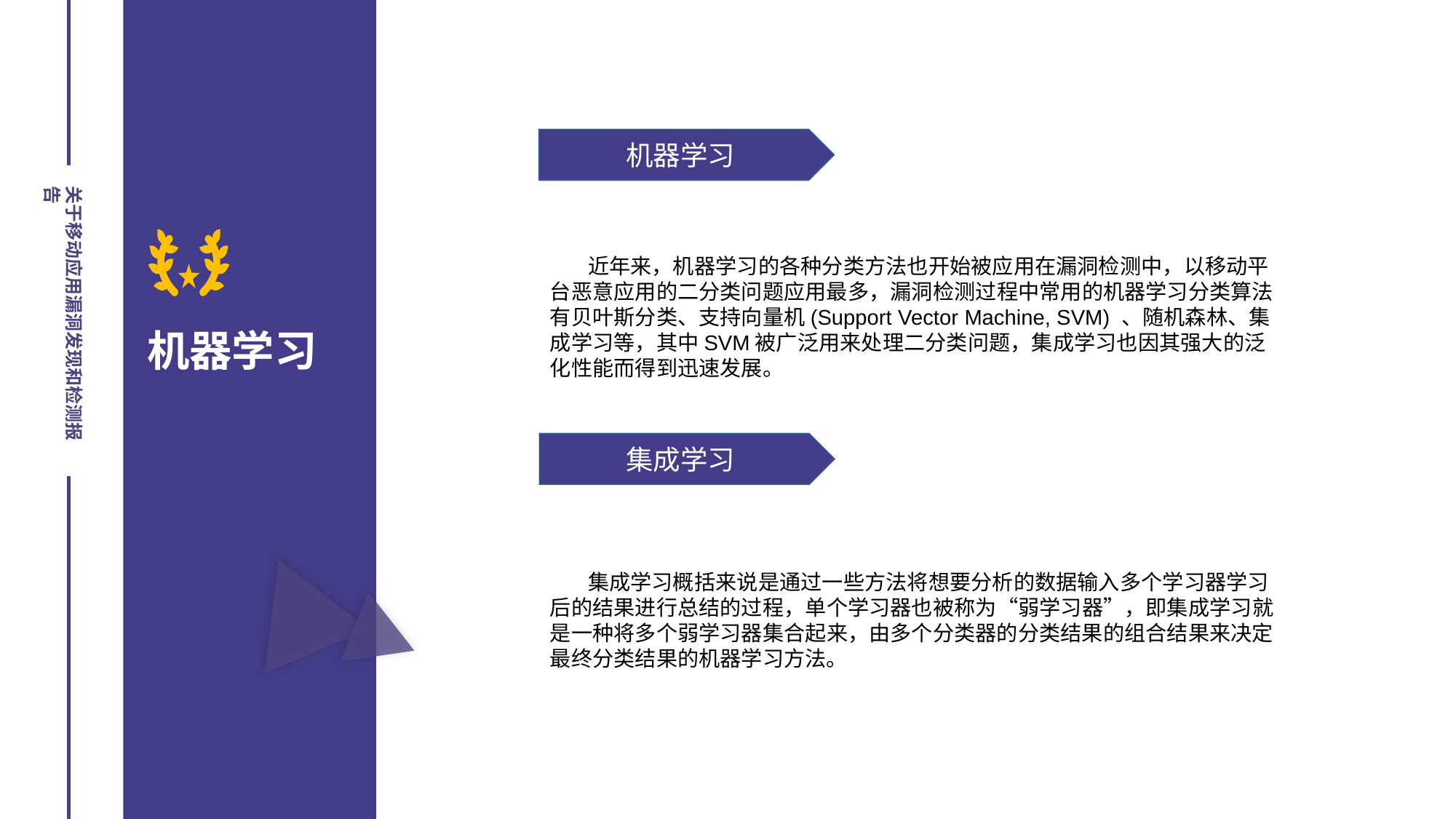

机器学习
22%
关于移动应用漏洞发现和检测报告

       近年来，机器学习的各种分类方法也开始被应用在漏洞检测中，以移动平台恶意应用的二分类问题应用最多，漏洞检测过程中常用的机器学习分类算法有贝叶斯分类、支持向量机(Support Vector Machine, SVM) 、随机森林、集成学习等，其中SVM被广泛用来处理二分类问题，集成学习也因其强大的泛化性能而得到迅速发展。
机器学习
集成学习
       集成学习概括来说是通过一些方法将想要分析的数据输入多个学习器学习后的结果进行总结的过程，单个学习器也被称为“弱学习器”，即集成学习就是一种将多个弱学习器集合起来，由多个分类器的分类结果的组合结果来决定最终分类结果的机器学习方法。